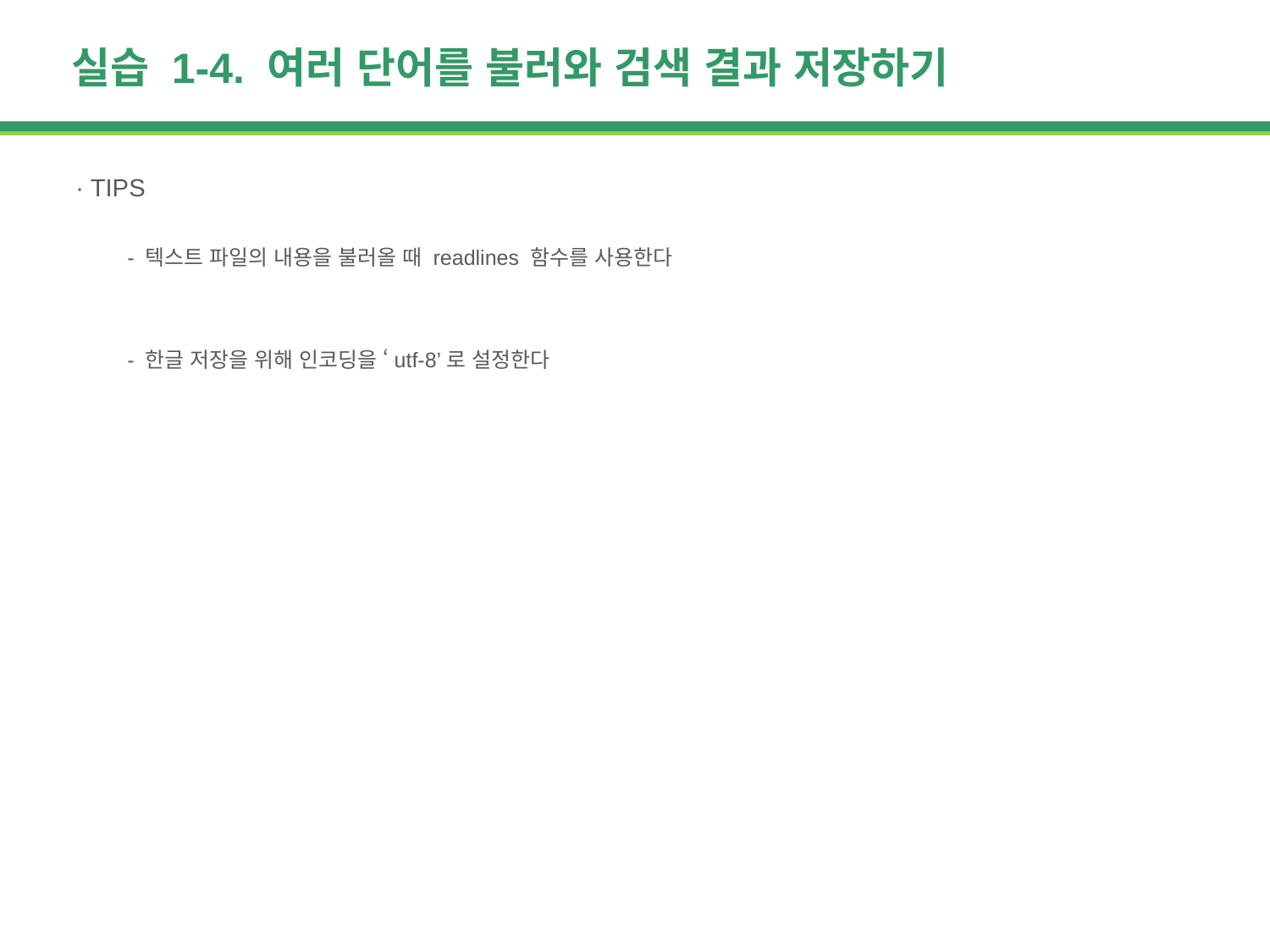

실습 1-4. 여러 단어를 불러와 검색 결과 저장하기

∙ TIPS
- 텍스트 파일의 내용을 불러올 때 readlines 함수를 사용한다
- 한글 저장을 위해 인코딩을 ‘utf-8’로 설정한다